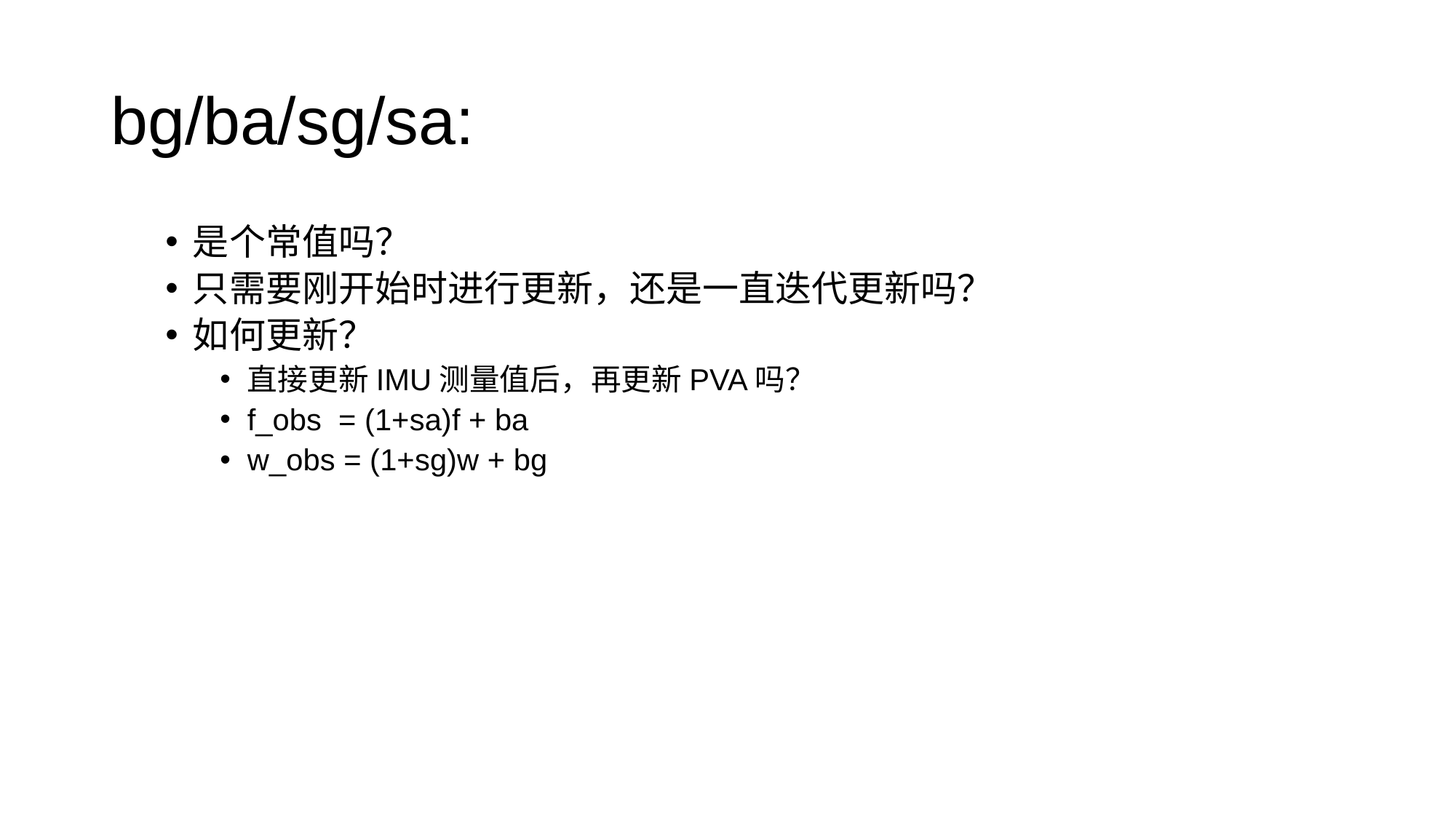

# bg/ba/sg/sa:
是个常值吗？
只需要刚开始时进行更新，还是一直迭代更新吗？
如何更新？
直接更新IMU测量值后，再更新PVA吗？
f_obs  = (1+sa)f + ba
w_obs = (1+sg)w + bg